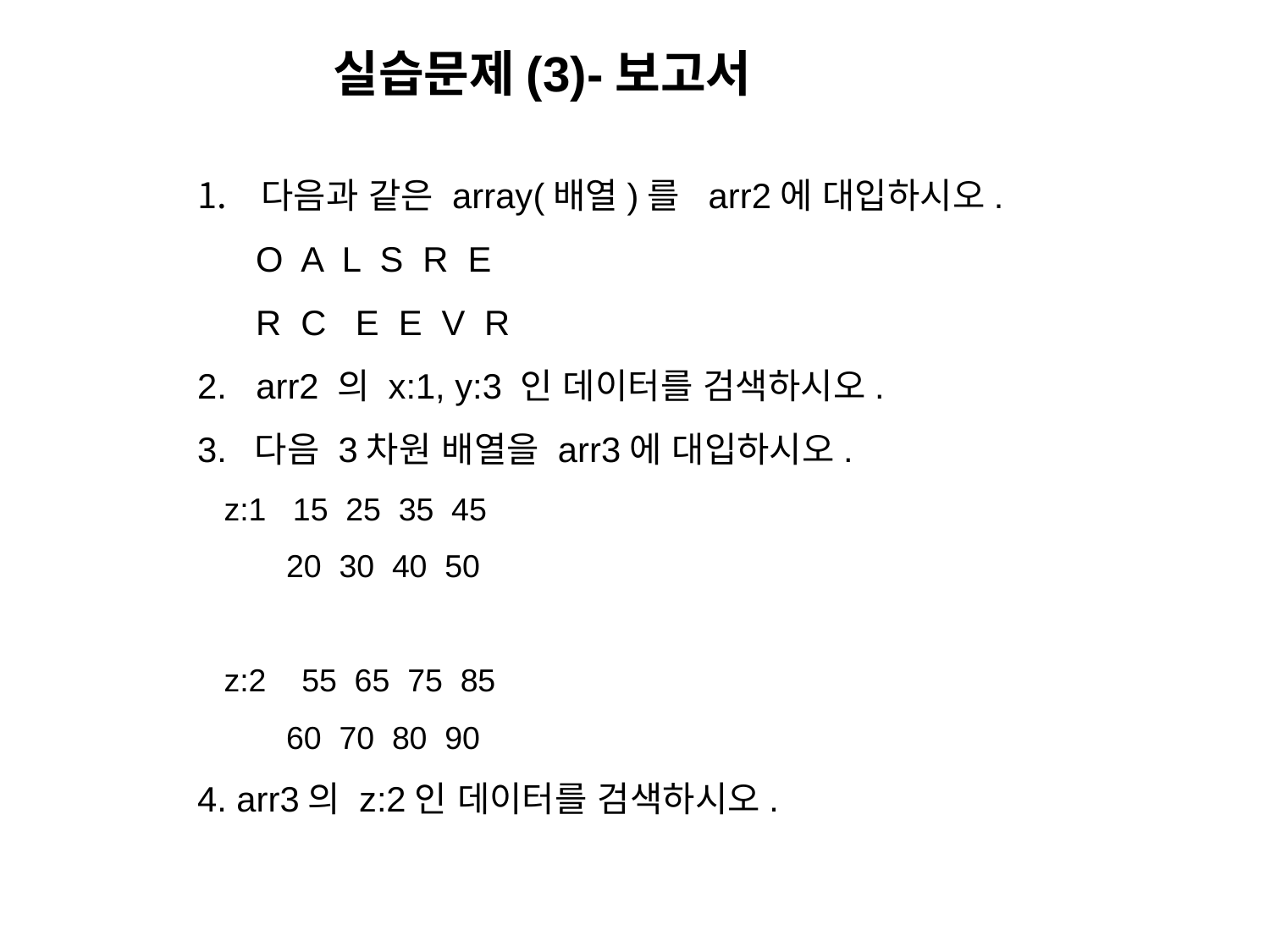

실습문제(3)-보고서
다음과 같은 array(배열)를  arr2에 대입하시오.
      O  A  L  S  R  E
      R  C   E  E  V  R
2.   arr2 의 x:1, y:3 인 데이터를 검색하시오.
3.  다음 3차원 배열을 arr3에 대입하시오.
   z:1   15  25  35  45
          20  30  40  50

   z:2    55  65  75  85
          60  70  80  90
4. arr3의 z:2인 데이터를 검색하시오.